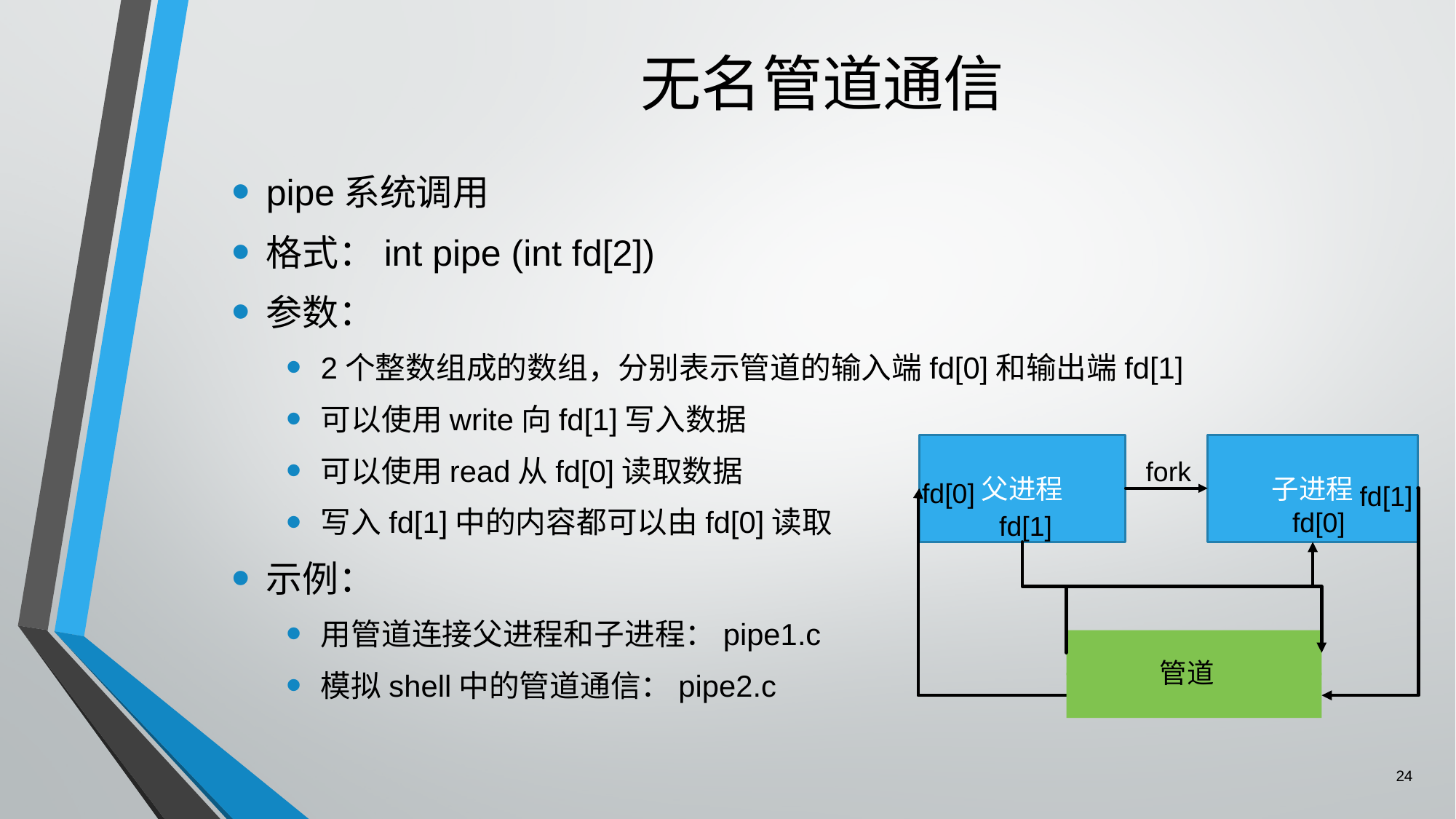

# 无名管道通信
pipe系统调用
格式：int pipe (int fd[2])
参数：
2个整数组成的数组，分别表示管道的输入端fd[0]和输出端fd[1]
可以使用write向fd[1]写入数据
可以使用read从fd[0]读取数据
写入fd[1]中的内容都可以由fd[0]读取
示例：
用管道连接父进程和子进程：pipe1.c
模拟shell中的管道通信：pipe2.c

父进程
子进程
fork
fd[0]
fd[1]
fd[0]
fd[1]

管道

24